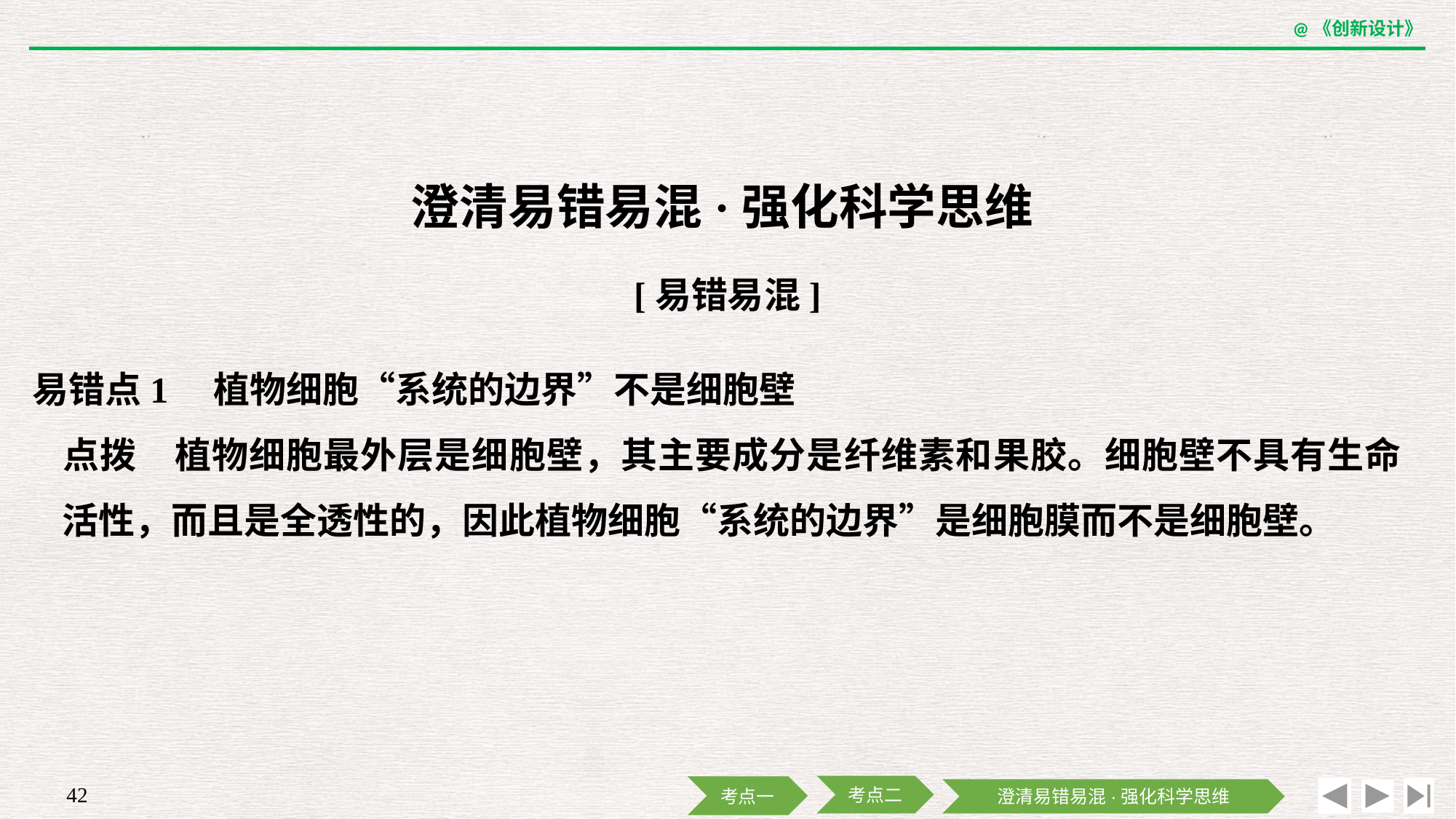

澄清易错易混·强化科学思维
[易错易混]
易错点1　植物细胞“系统的边界”不是细胞壁
	点拨　植物细胞最外层是细胞壁，其主要成分是纤维素和果胶。细胞壁不具有生命活性，而且是全透性的，因此植物细胞“系统的边界”是细胞膜而不是细胞壁。